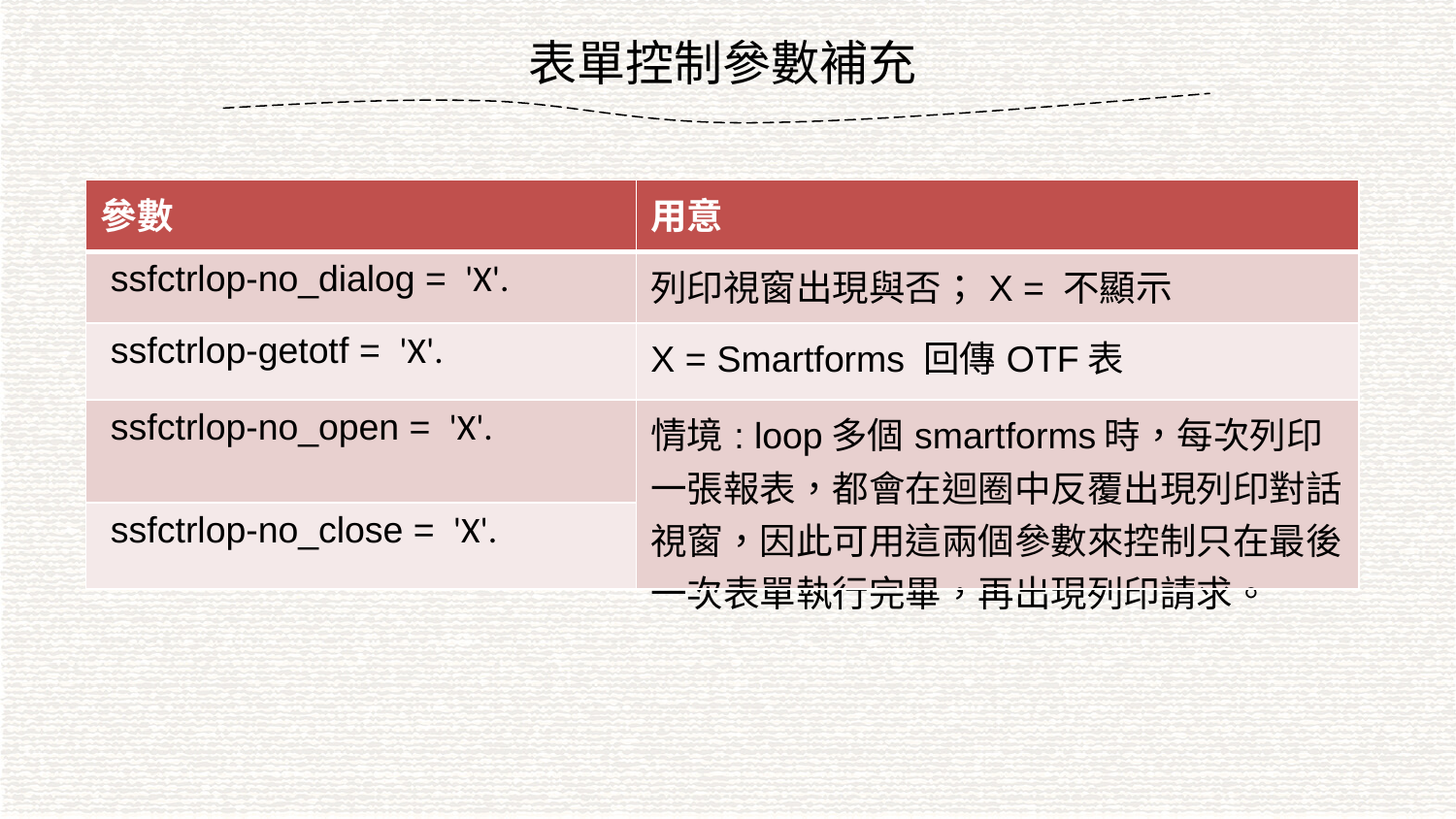

表單控制參數補充

| 參數 | 用意 |
| --- | --- |
| ssfctrlop-no\_dialog =  'X'. | 列印視窗出現與否；X = 不顯示 |
| ssfctrlop-getotf =  'X'. | X = Smartforms 回傳OTF表 |
| ssfctrlop-no\_open =  'X'. | 情境: loop多個smartforms時，每次列印一張報表，都會在迴圈中反覆出現列印對話視窗，因此可用這兩個參數來控制只在最後一次表單執行完畢，再出現列印請求。 |
| ssfctrlop-no\_close =  'X'. |  |